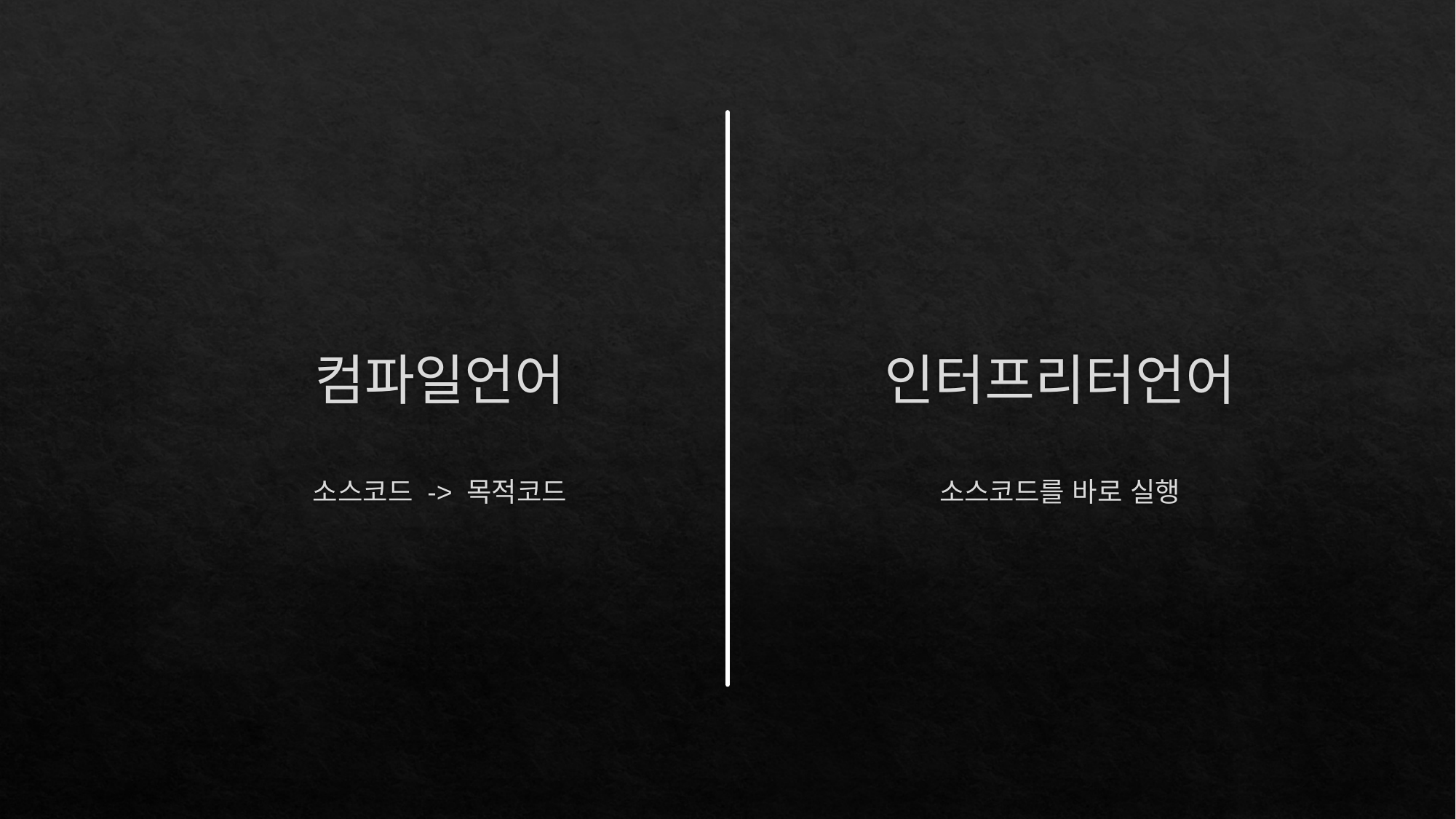

컴파일언어
인터프리터언어
소스코드 -> 목적코드
소스코드를 바로 실행